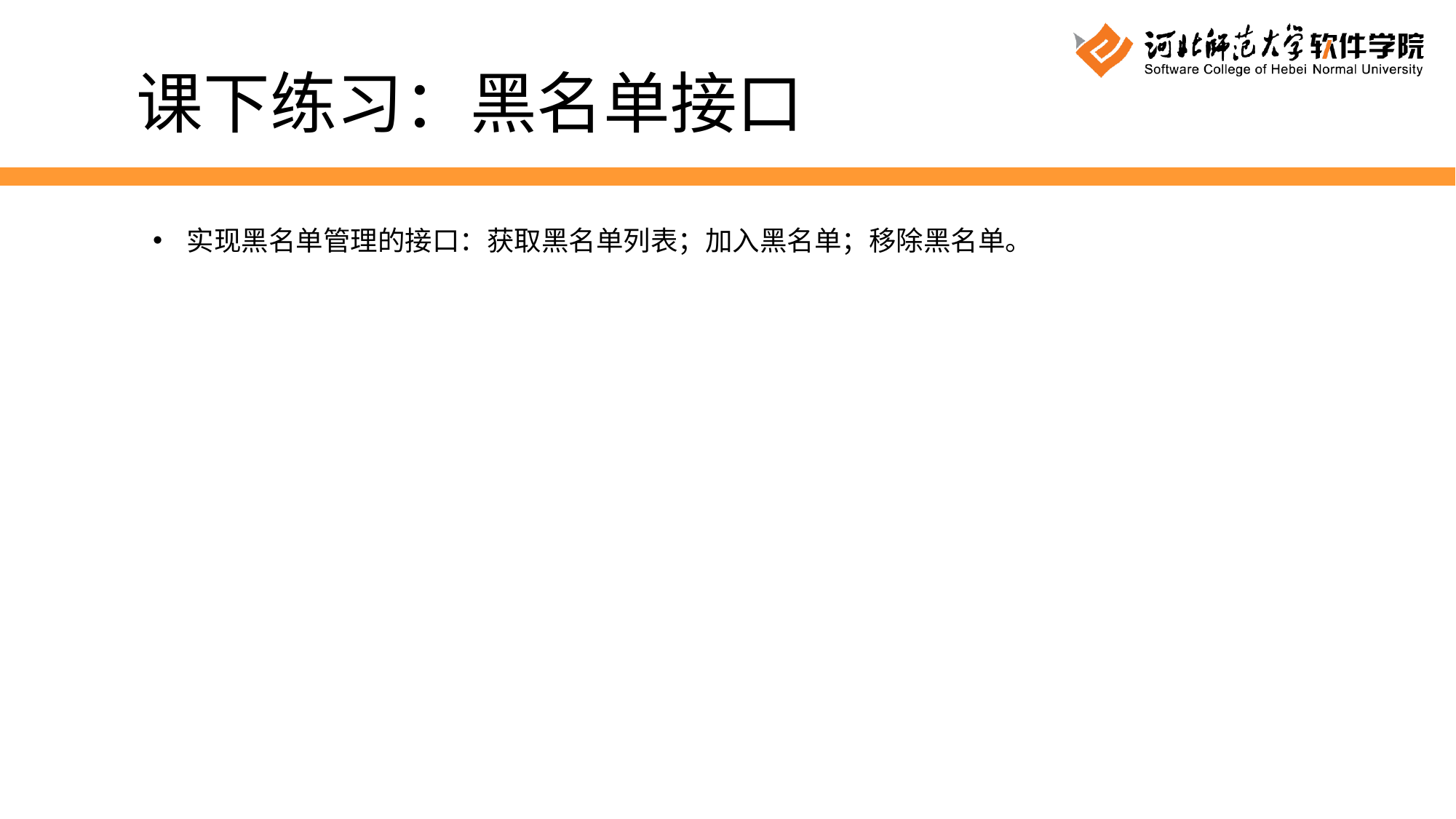

课下练习：黑名单接口
实现黑名单管理的接口：获取黑名单列表；加入黑名单；移除黑名单。